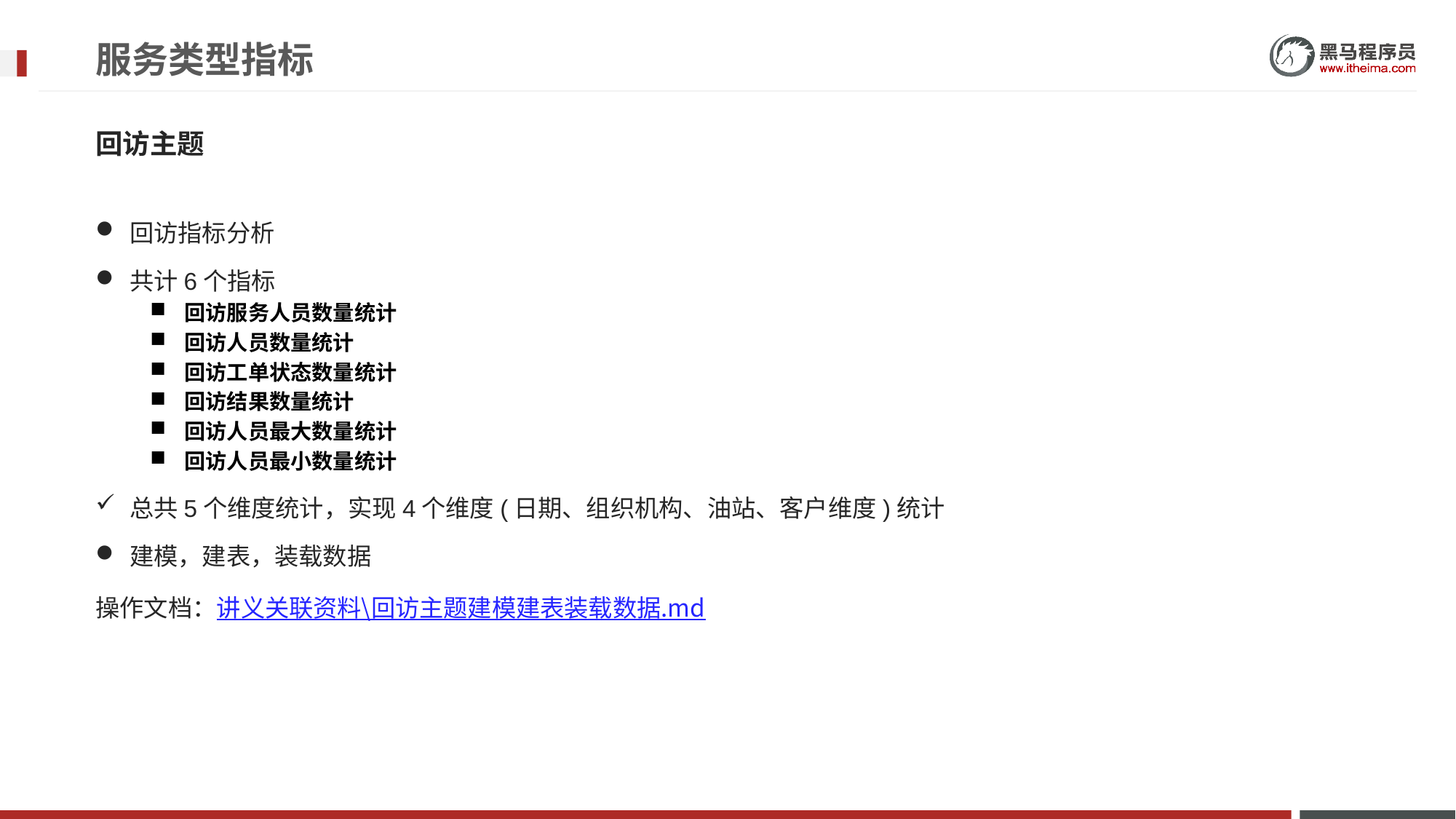

# 服务类型指标
回访主题
回访指标分析
共计6个指标
回访服务人员数量统计
回访人员数量统计
回访工单状态数量统计
回访结果数量统计
回访人员最大数量统计
回访人员最小数量统计
总共5个维度统计，实现4个维度(日期、组织机构、油站、客户维度)统计
建模，建表，装载数据
操作文档：讲义关联资料\回访主题建模建表装载数据.md